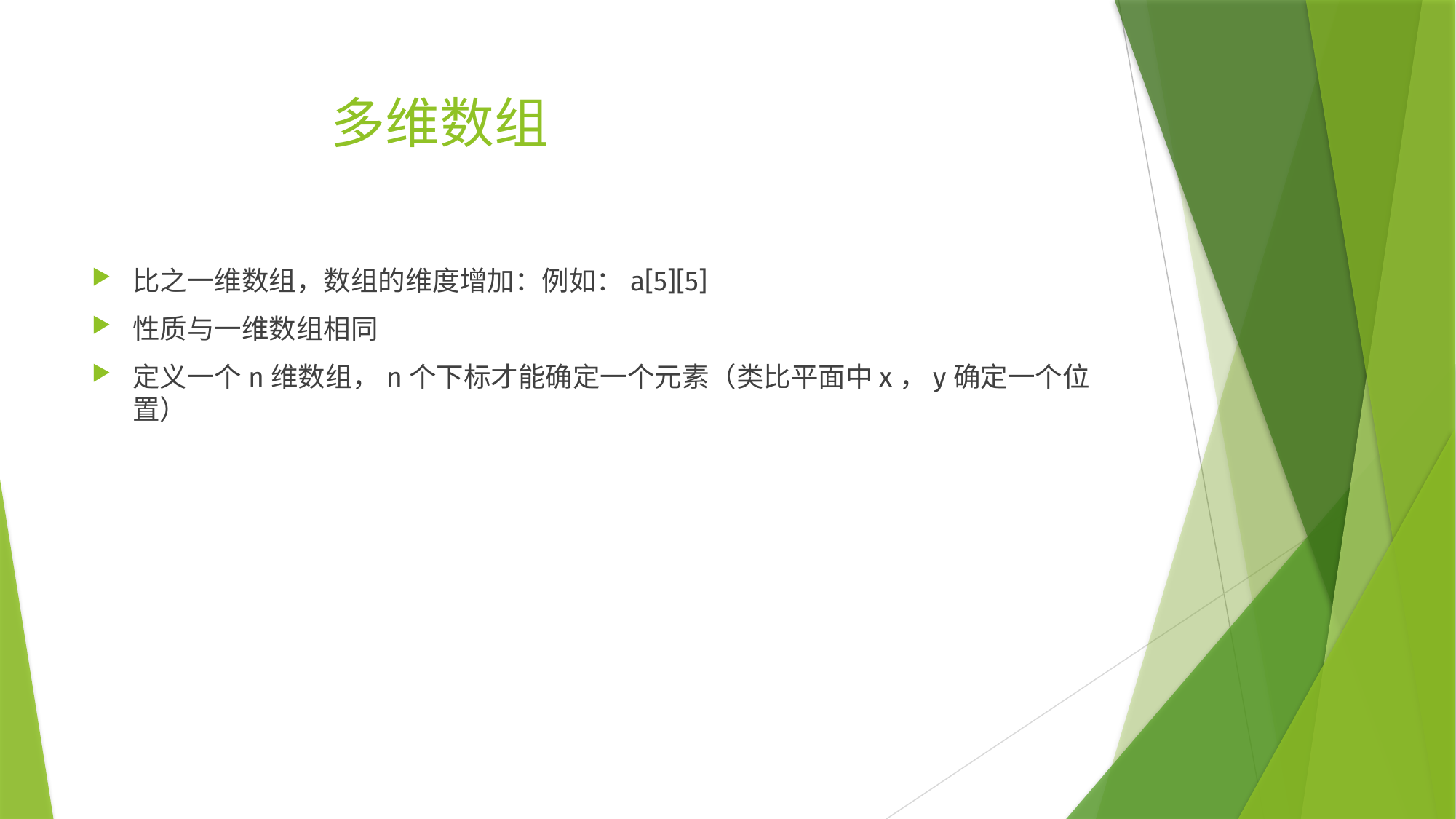

多维数组
比之一维数组，数组的维度增加：例如：a[5][5]
性质与一维数组相同
定义一个n维数组，n个下标才能确定一个元素（类比平面中x，y确定一个位置）